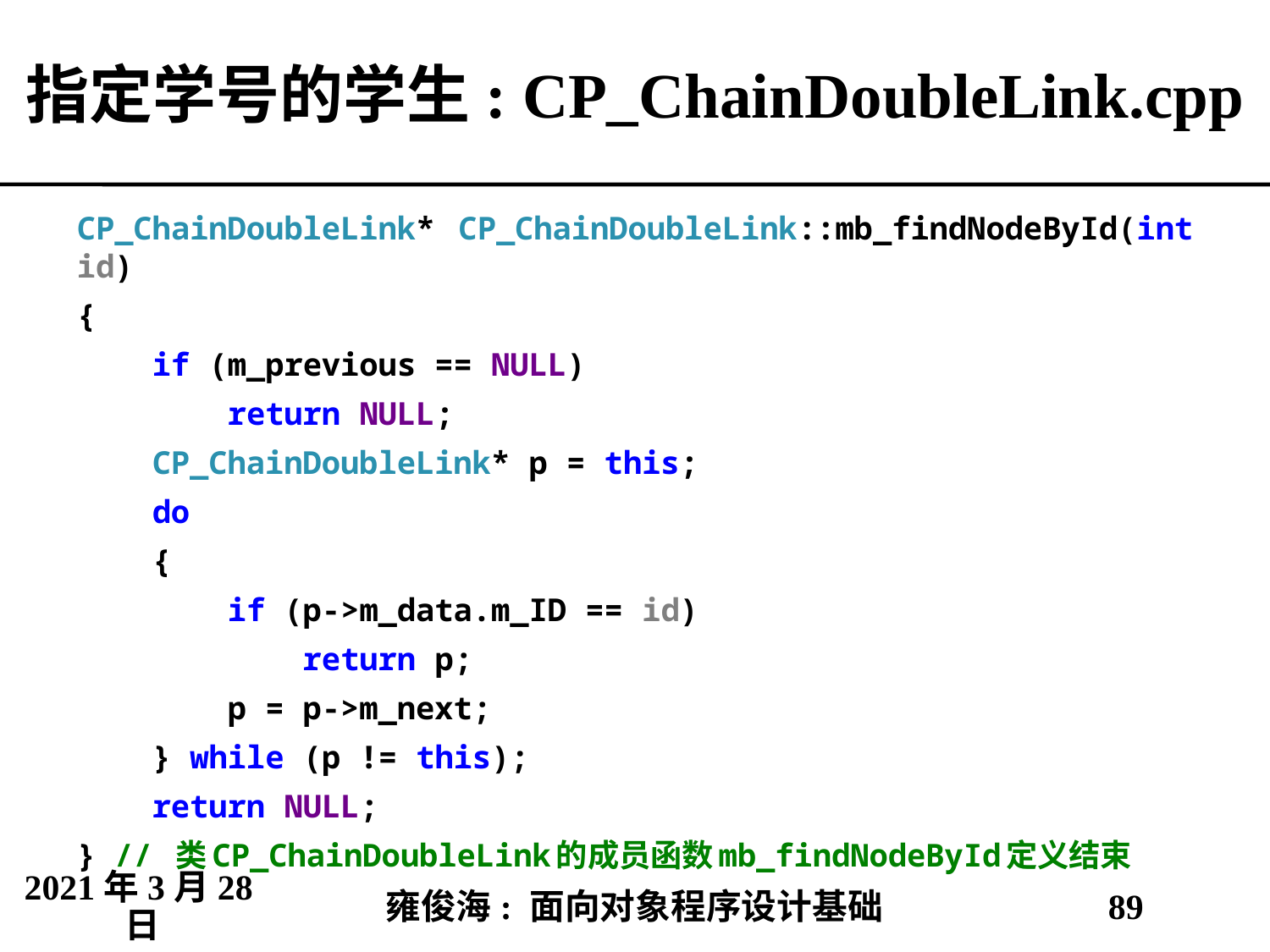

# 指定学号的学生: CP_ChainDoubleLink.cpp

CP_ChainDoubleLink* CP_ChainDoubleLink::mb_findNodeById(int id)
{
    if (m_previous == NULL)
        return NULL;
    CP_ChainDoubleLink* p = this;
    do
    {
        if (p->m_data.m_ID == id)
            return p;
        p = p->m_next;
    } while (p != this);
    return NULL;
} // 类CP_ChainDoubleLink的成员函数mb_findNodeById定义结束
2021年3月28日
雍俊海: 面向对象程序设计基础
89